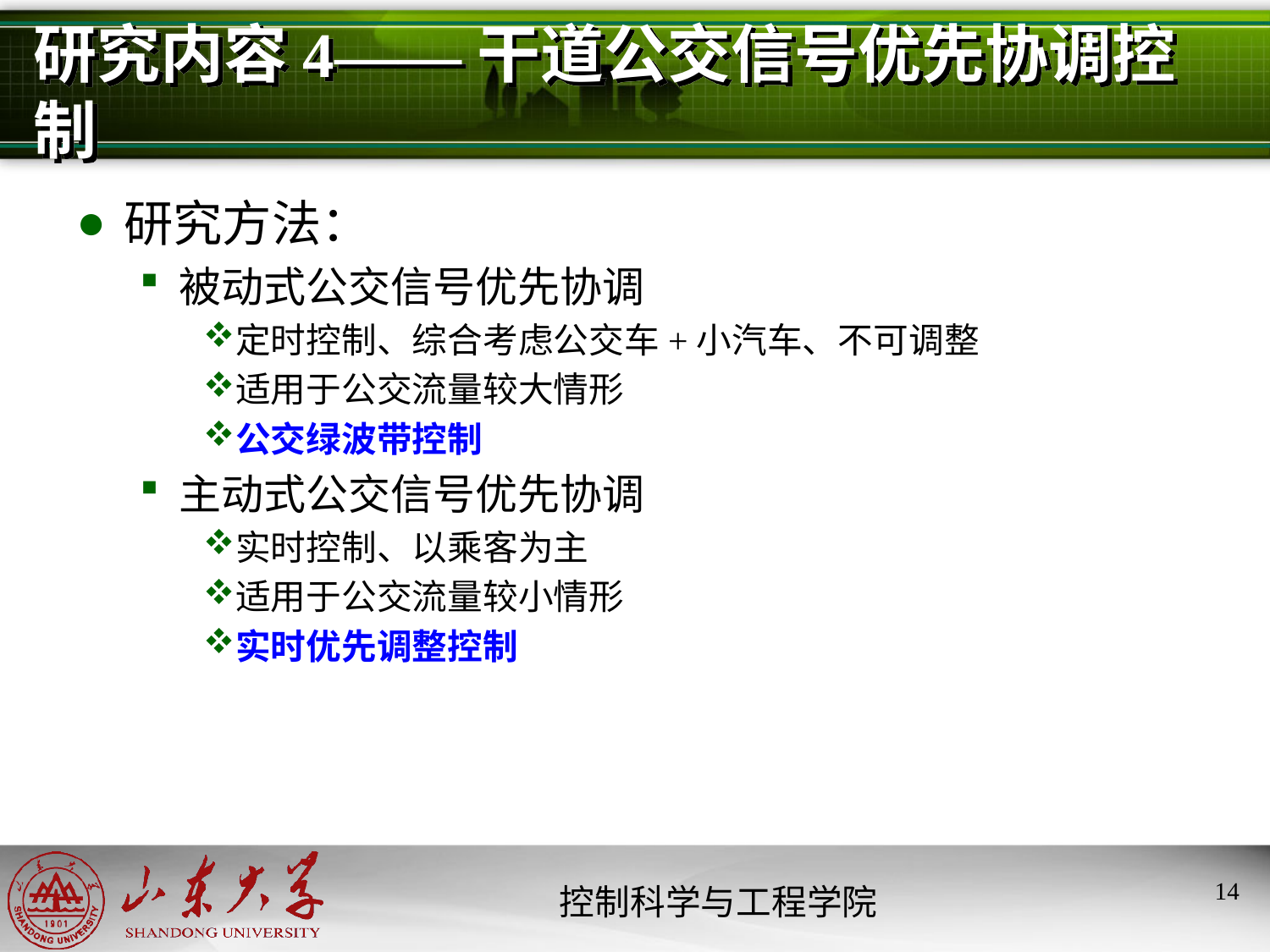

# 研究内容4——干道公交信号优先协调控制
研究方法：
被动式公交信号优先协调
定时控制、综合考虑公交车+小汽车、不可调整
适用于公交流量较大情形
公交绿波带控制
主动式公交信号优先协调
实时控制、以乘客为主
适用于公交流量较小情形
实时优先调整控制
控制科学与工程学院
14